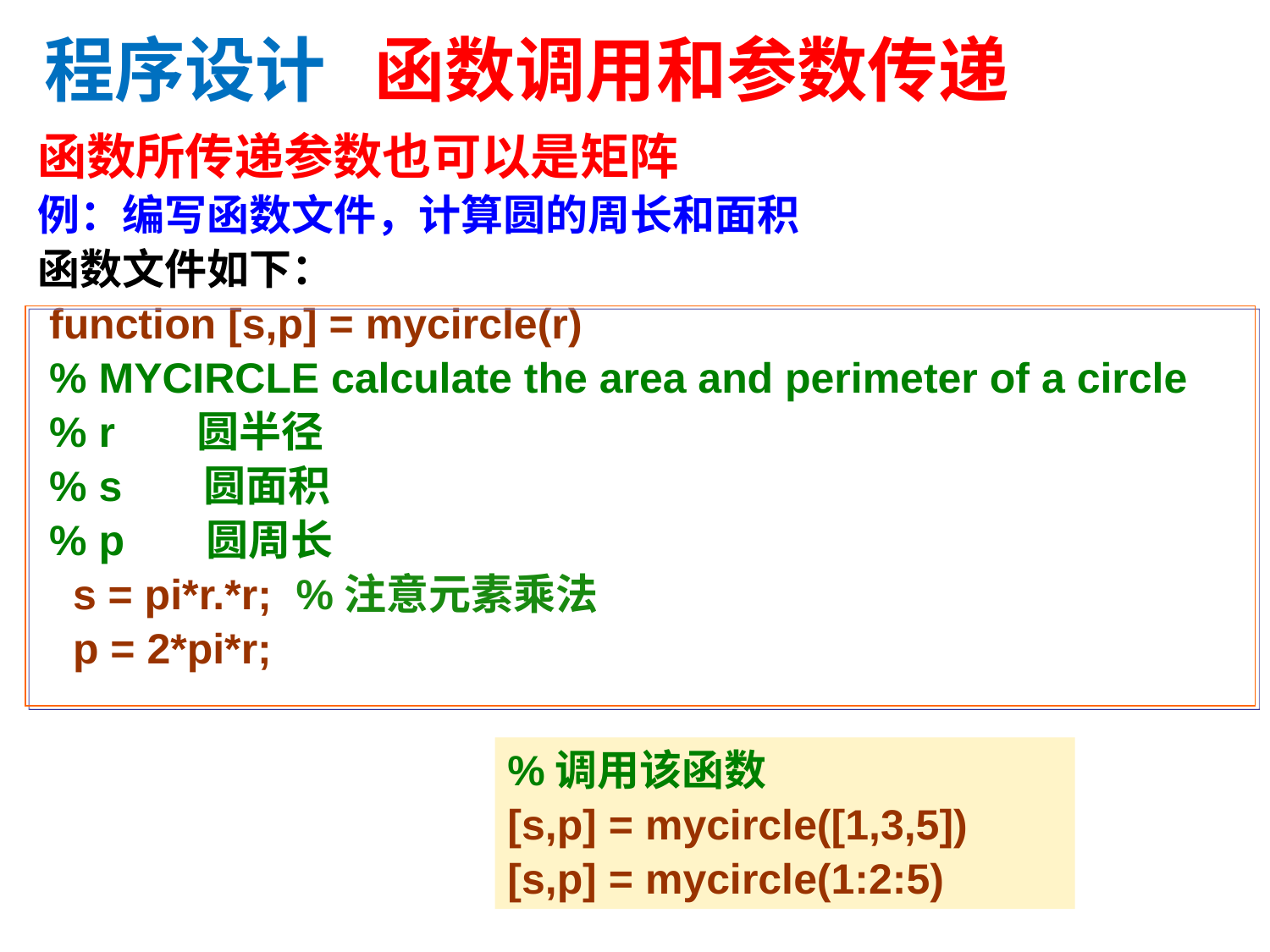

程序设计   函数调用和参数传递
函数所传递参数也可以是矩阵
例：编写函数文件，计算圆的周长和面积
函数文件如下：
 function [s,p] = mycircle(r)
 % MYCIRCLE calculate the area and perimeter of a circle
 % r      圆半径
 % s      圆面积
 % p      圆周长
   s = pi*r.*r;  %注意元素乘法
   p = 2*pi*r;

%调用该函数
[s,p] = mycircle([1,3,5])
[s,p] = mycircle(1:2:5)